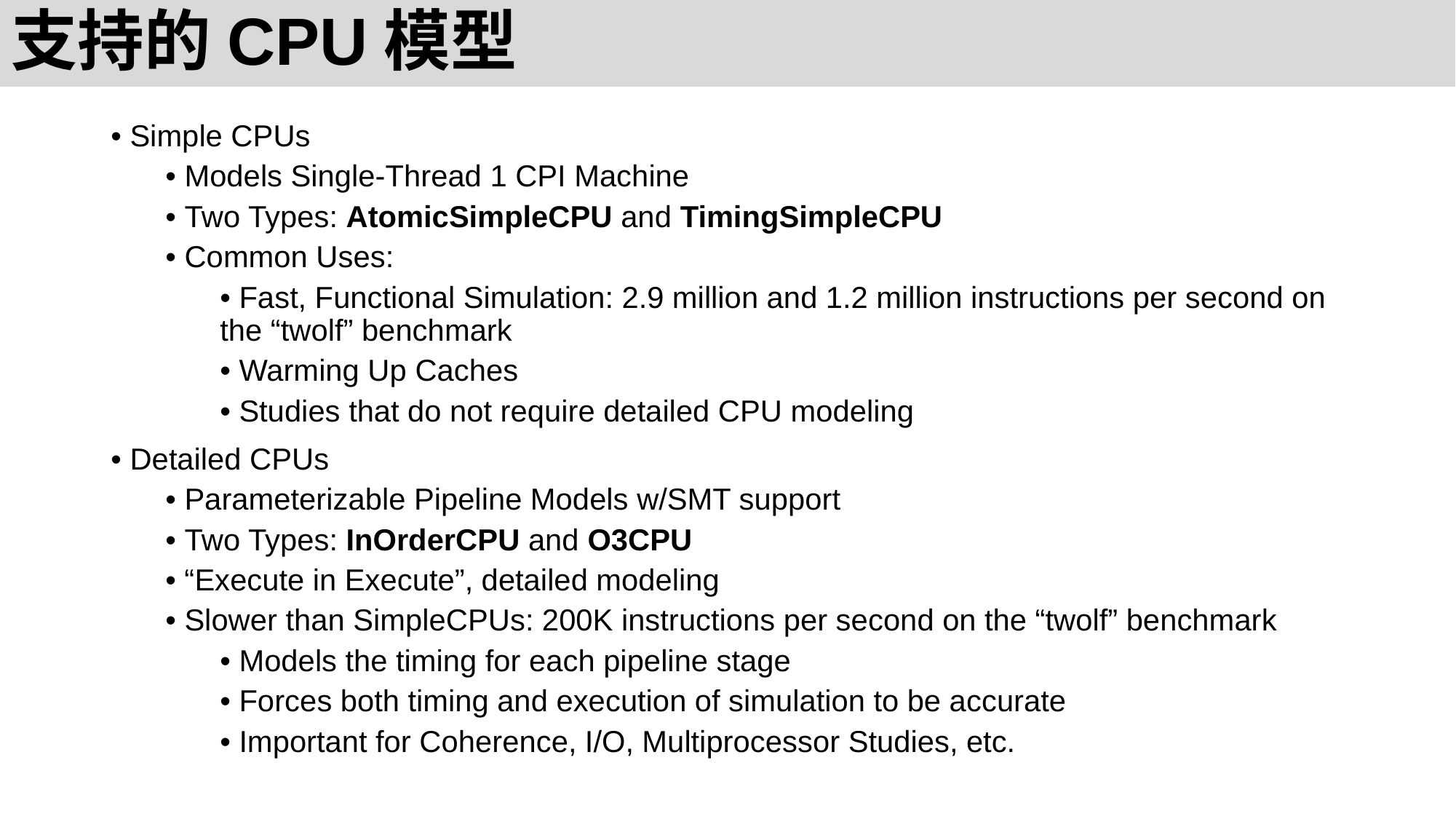

# 支持的CPU模型
• Simple CPUs
• Models Single-Thread 1 CPI Machine
• Two Types: AtomicSimpleCPU and TimingSimpleCPU
• Common Uses:
• Fast, Functional Simulation: 2.9 million and 1.2 million instructions per second on the “twolf” benchmark
• Warming Up Caches
• Studies that do not require detailed CPU modeling
• Detailed CPUs
• Parameterizable Pipeline Models w/SMT support
• Two Types: InOrderCPU and O3CPU
• “Execute in Execute”, detailed modeling
• Slower than SimpleCPUs: 200K instructions per second on the “twolf” benchmark
• Models the timing for each pipeline stage
• Forces both timing and execution of simulation to be accurate
• Important for Coherence, I/O, Multiprocessor Studies, etc.